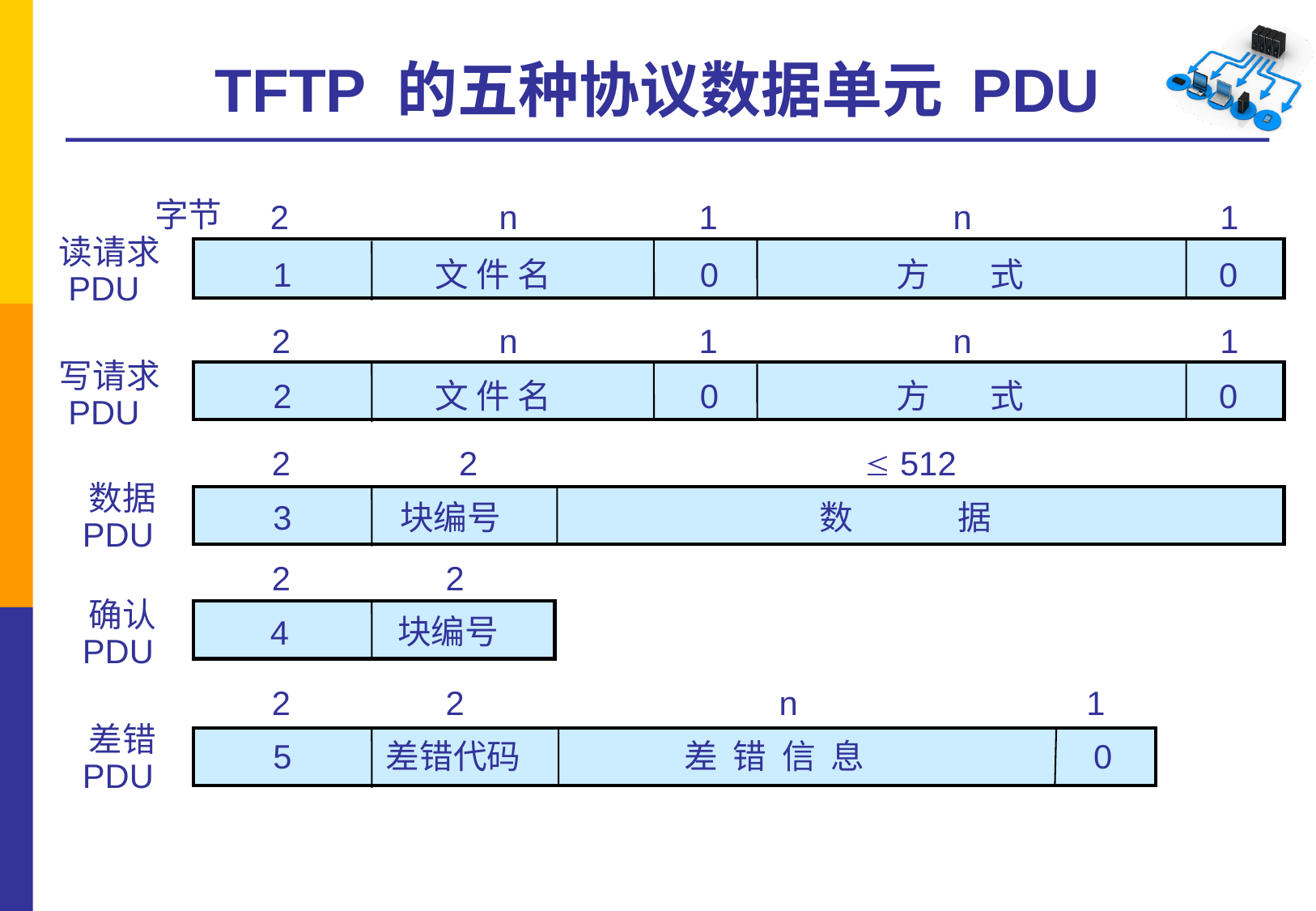

# TFTP 的五种协议数据单元 PDU
字节
2
n
1
n
1
读请求
 PDU

1
文 件 名
0
方        式
0
2
n
1
n
1
写请求
 PDU

2
文 件 名
0
方        式
0
2
2
≤ 512
 数据
 PDU

3
块编号
数              据
2
2
 确认
 PDU

块编号
4
2
2
n
1
 差错
 PDU

5
差错代码
差  错  信  息
0